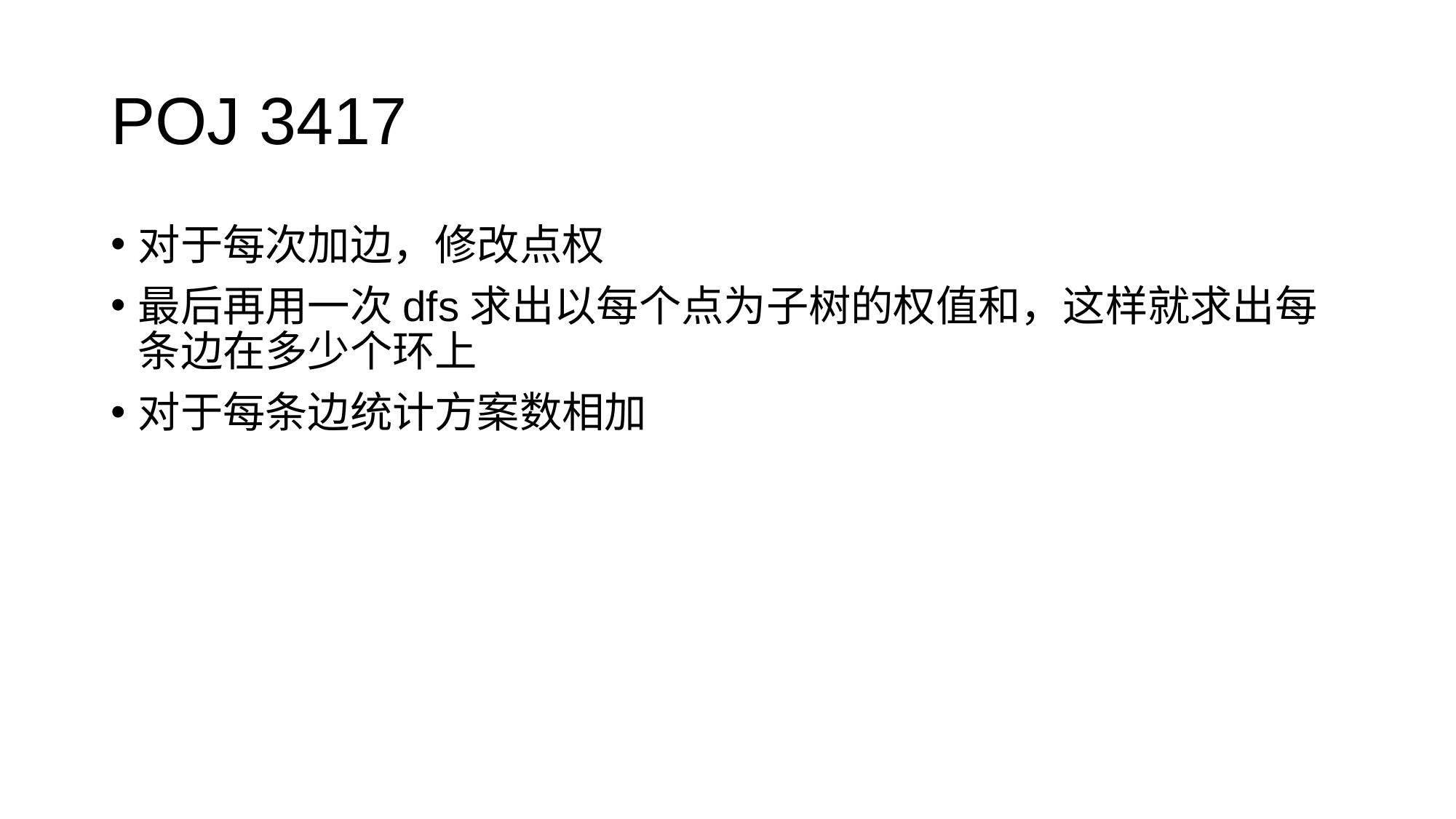

# POJ 3417
对于每次加边，修改点权
最后再用一次dfs求出以每个点为子树的权值和，这样就求出每条边在多少个环上
对于每条边统计方案数相加